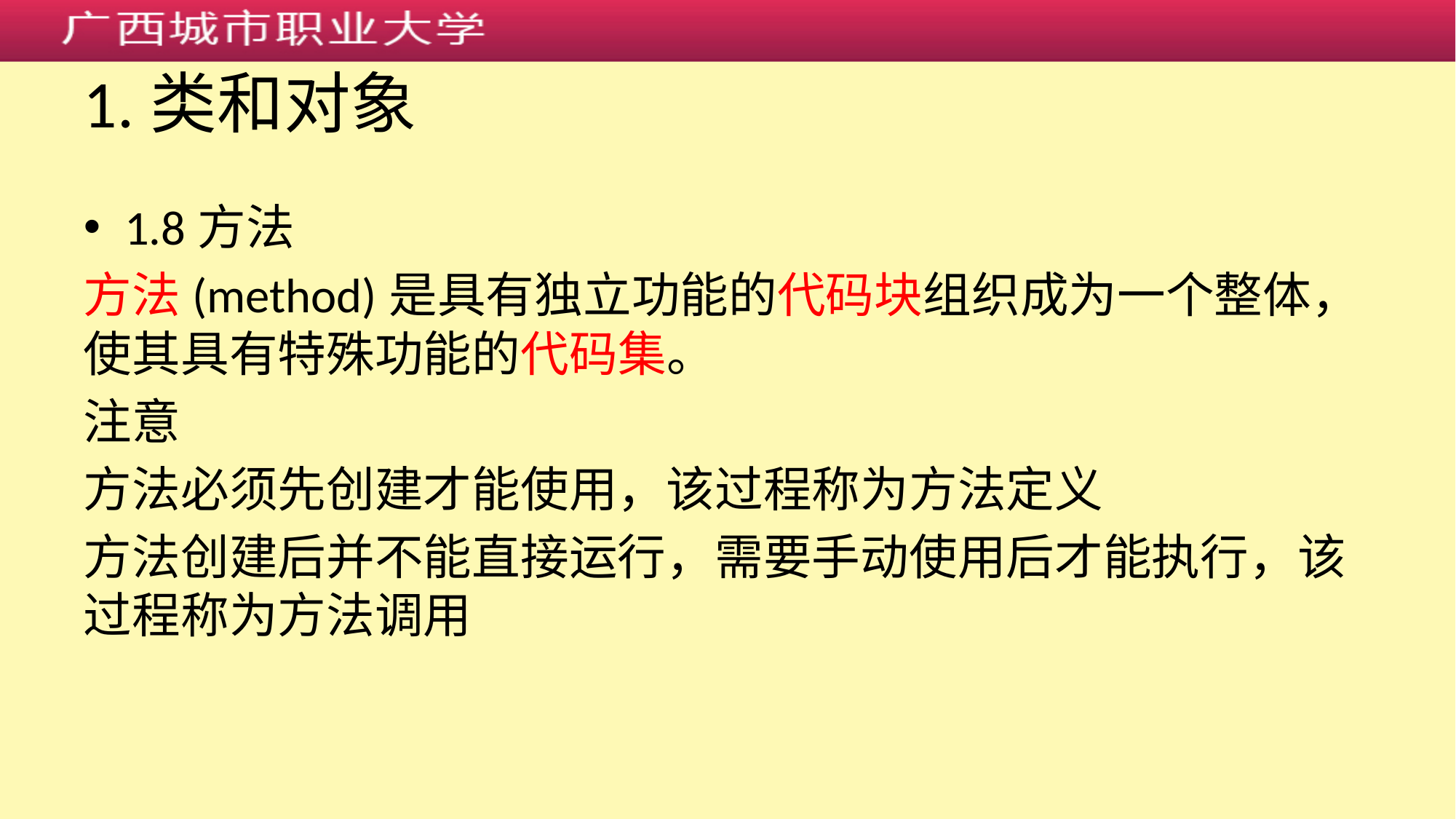

# 1.类和对象
1.8方法
方法(method)是具有独立功能的代码块组织成为一个整体，使其具有特殊功能的代码集。
注意
方法必须先创建才能使用，该过程称为方法定义
方法创建后并不能直接运行，需要手动使用后才能执行，该过程称为方法调用